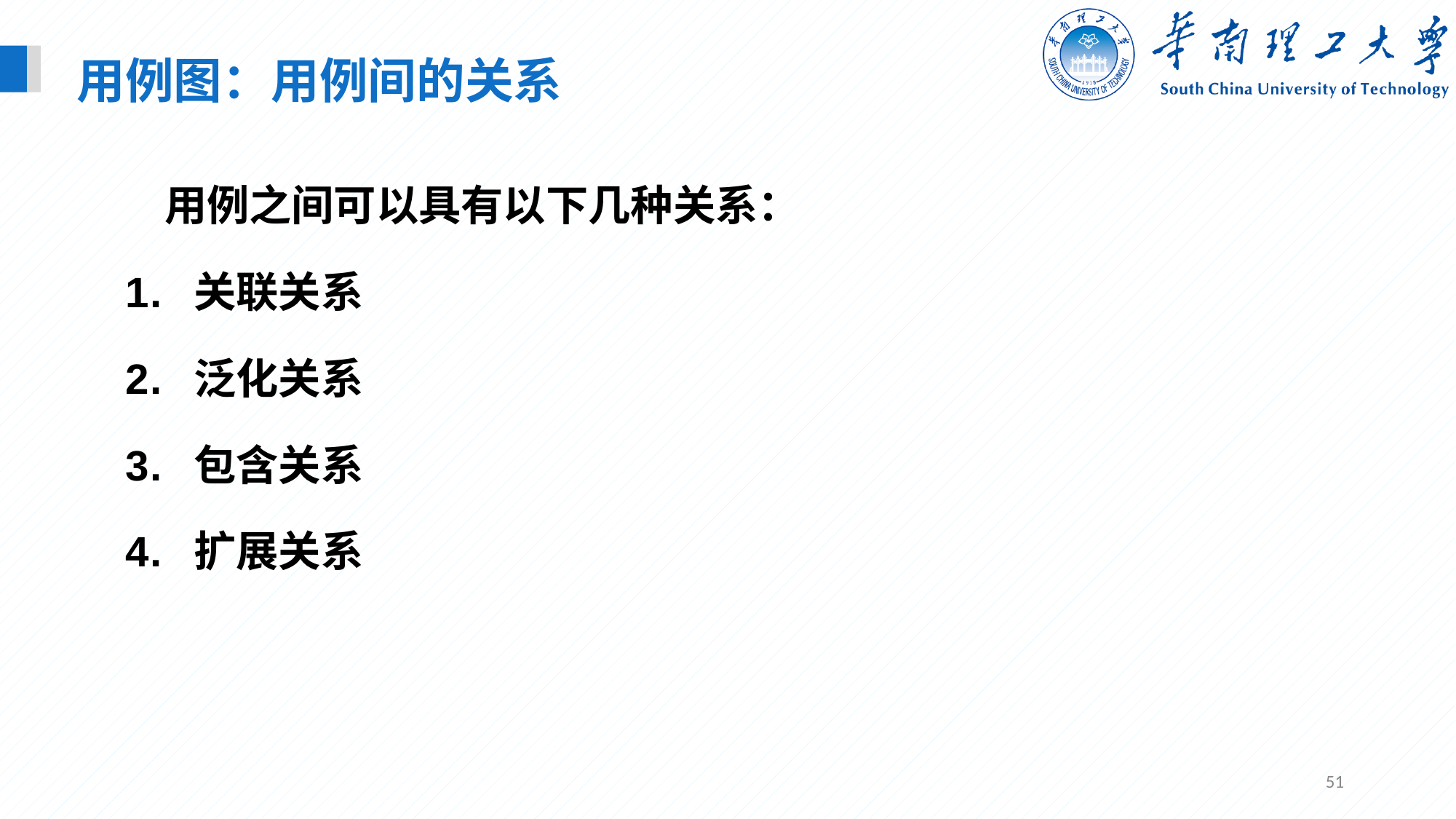

用例图：用例间的关系
   用例之间可以具有以下几种关系：
关联关系
泛化关系
包含关系
扩展关系
51